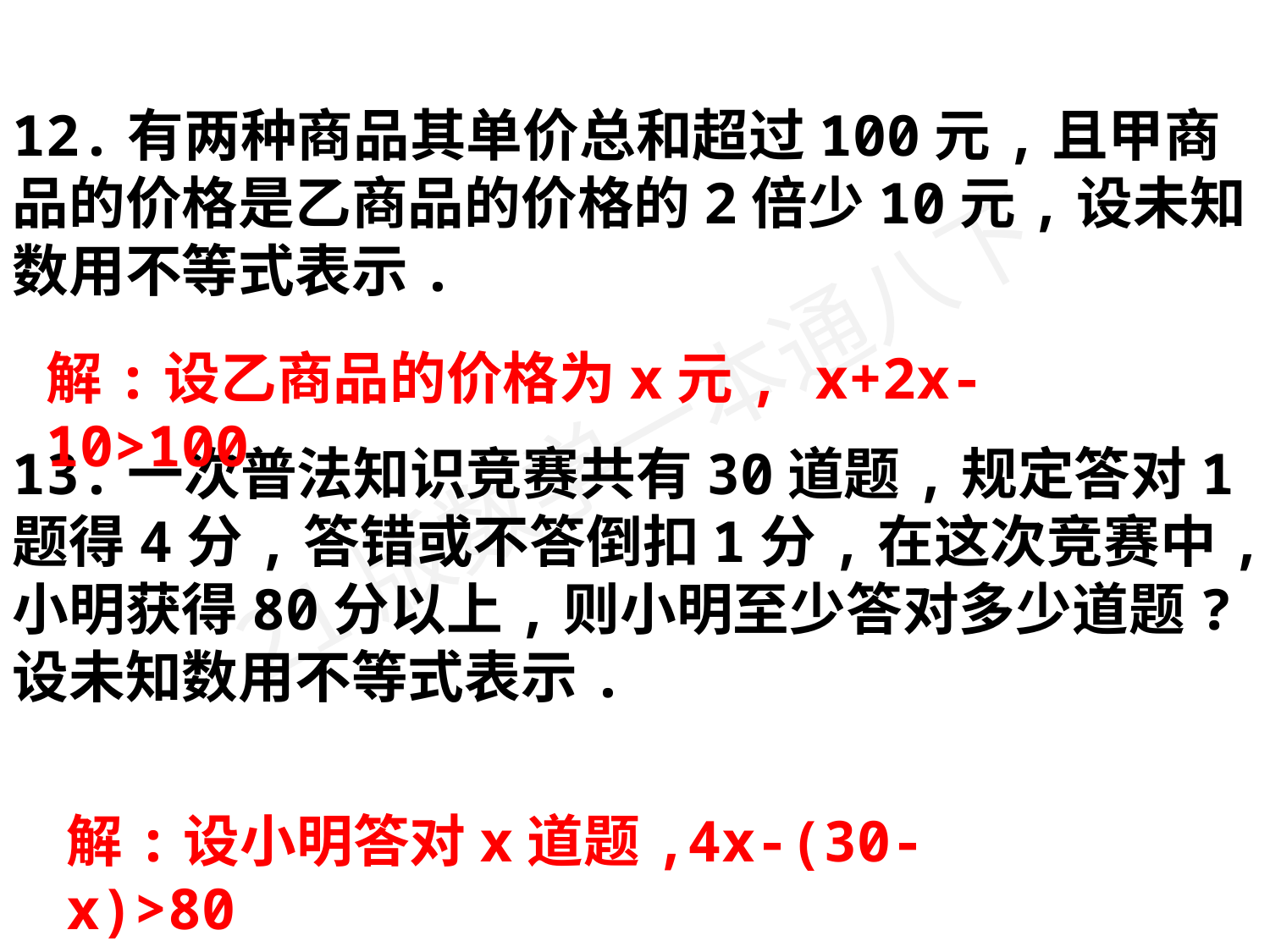

12.有两种商品其单价总和超过100元,且甲商品的价格是乙商品的价格的2倍少10元,设未知数用不等式表示.

13.一次普法知识竞赛共有30道题,规定答对1题得4分,答错或不答倒扣1分,在这次竞赛中,小明获得80分以上,则小明至少答对多少道题?设未知数用不等式表示.
解:设乙商品的价格为x元, x+2x-10>100
解:设小明答对x道题,4x-(30-x)>80